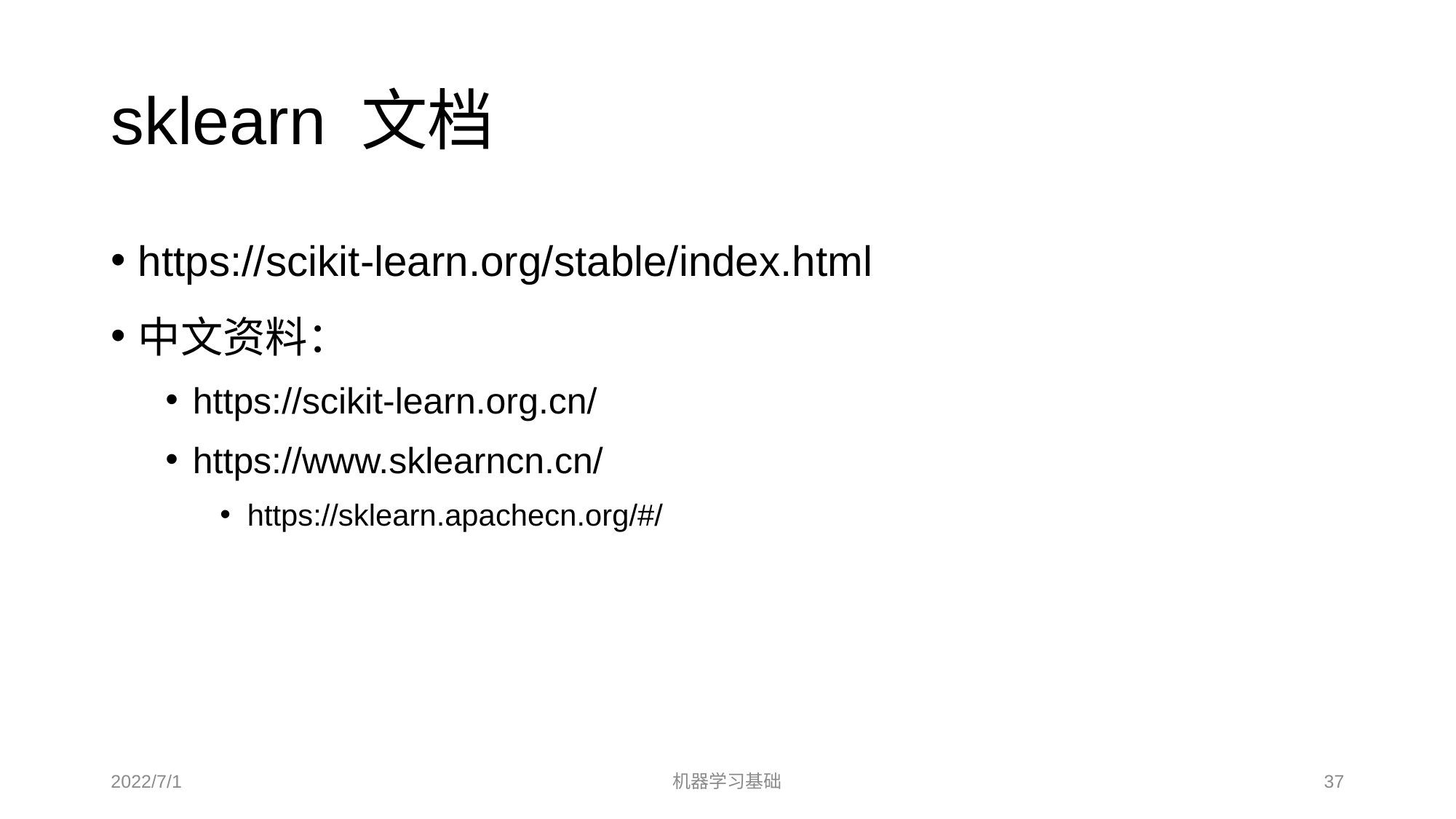

# sklearn 文档
https://scikit-learn.org/stable/index.html
中文资料：
https://scikit-learn.org.cn/
https://www.sklearncn.cn/
https://sklearn.apachecn.org/#/
2022/7/1
机器学习基础
37